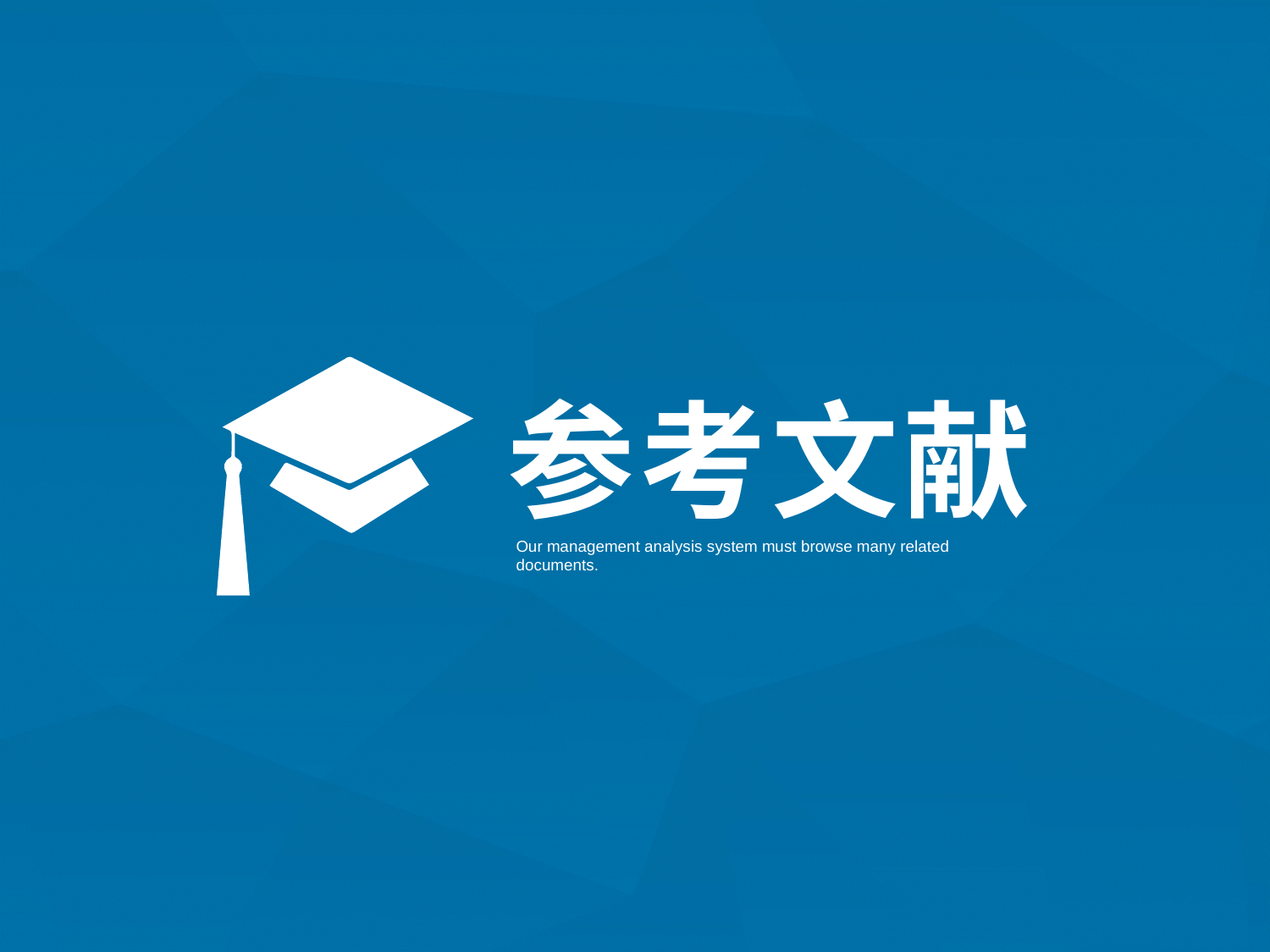

参考文献
Our management analysis system must browse many related documents.